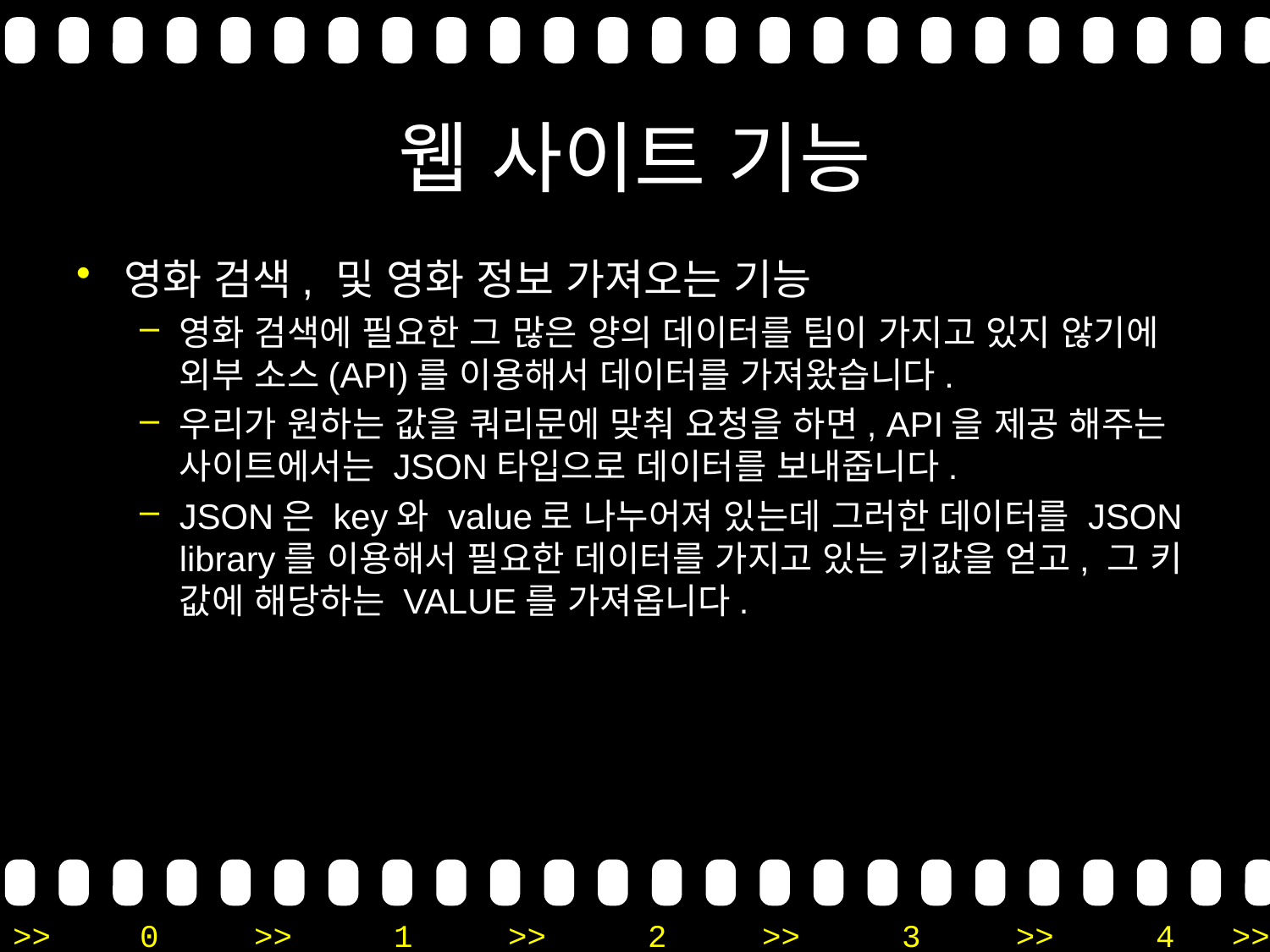

# 웹 사이트 기능
영화 검색, 및 영화 정보 가져오는 기능
영화 검색에 필요한 그 많은 양의 데이터를 팀이 가지고 있지 않기에 외부 소스(API)를 이용해서 데이터를 가져왔습니다.
우리가 원하는 값을 쿼리문에 맞춰 요청을 하면, API을 제공 해주는 사이트에서는 JSON타입으로 데이터를 보내줍니다.
JSON은 key와 value로 나누어져 있는데 그러한 데이터를 JSON library를 이용해서 필요한 데이터를 가지고 있는 키값을 얻고, 그 키 값에 해당하는 VALUE를 가져옵니다.